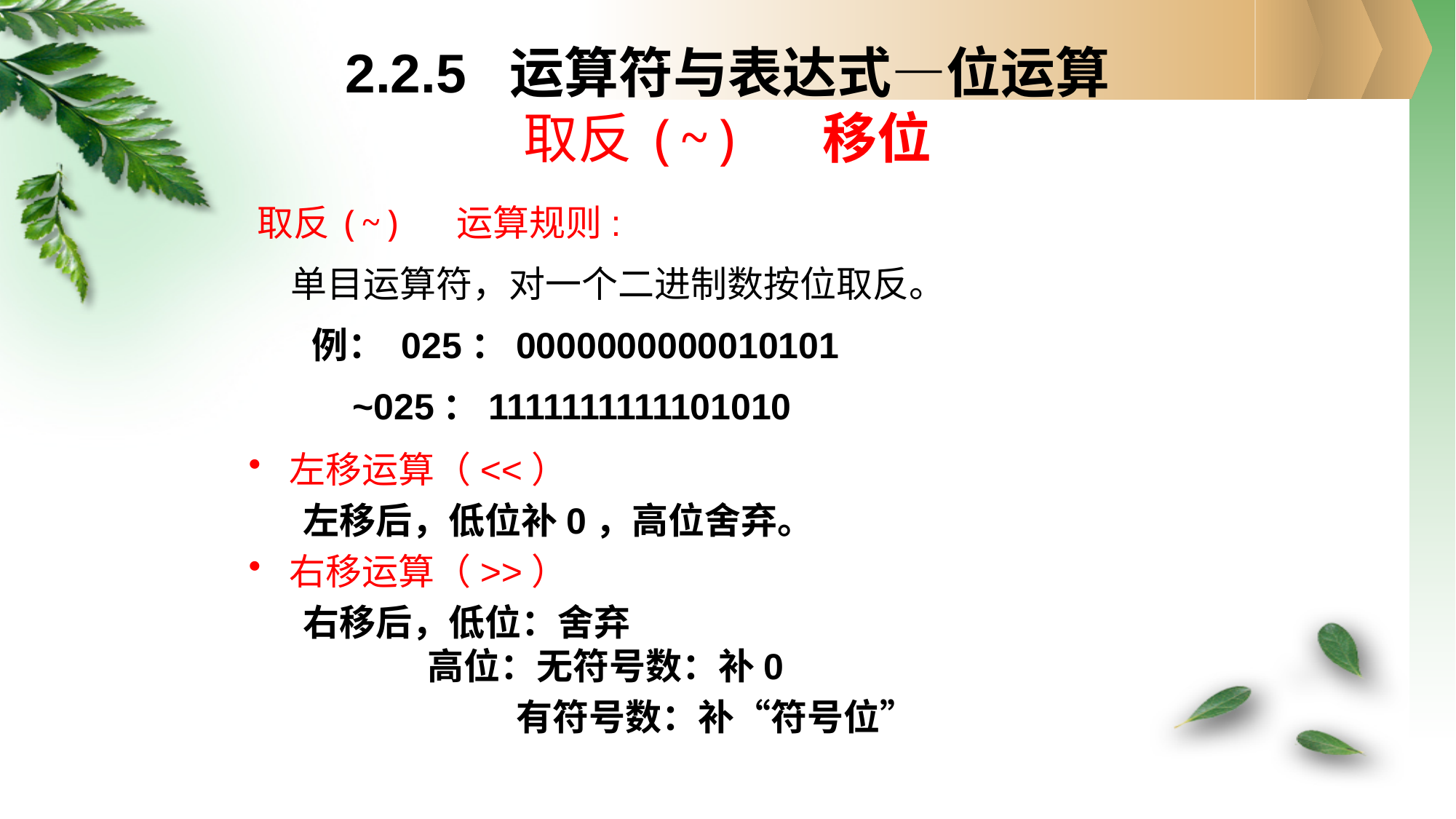

# 2.2.5  运算符与表达式—位运算 取反(~)  移位
取反(~)  运算规则:
   单目运算符，对一个二进制数按位取反。
例： 025：0000000000010101
    ~025：1111111111101010
左移运算（<<）
左移后，低位补0，高位舍弃。
右移运算（>>）
右移后，低位：舍弃
           高位：无符号数：补0
                         有符号数：补“符号位”